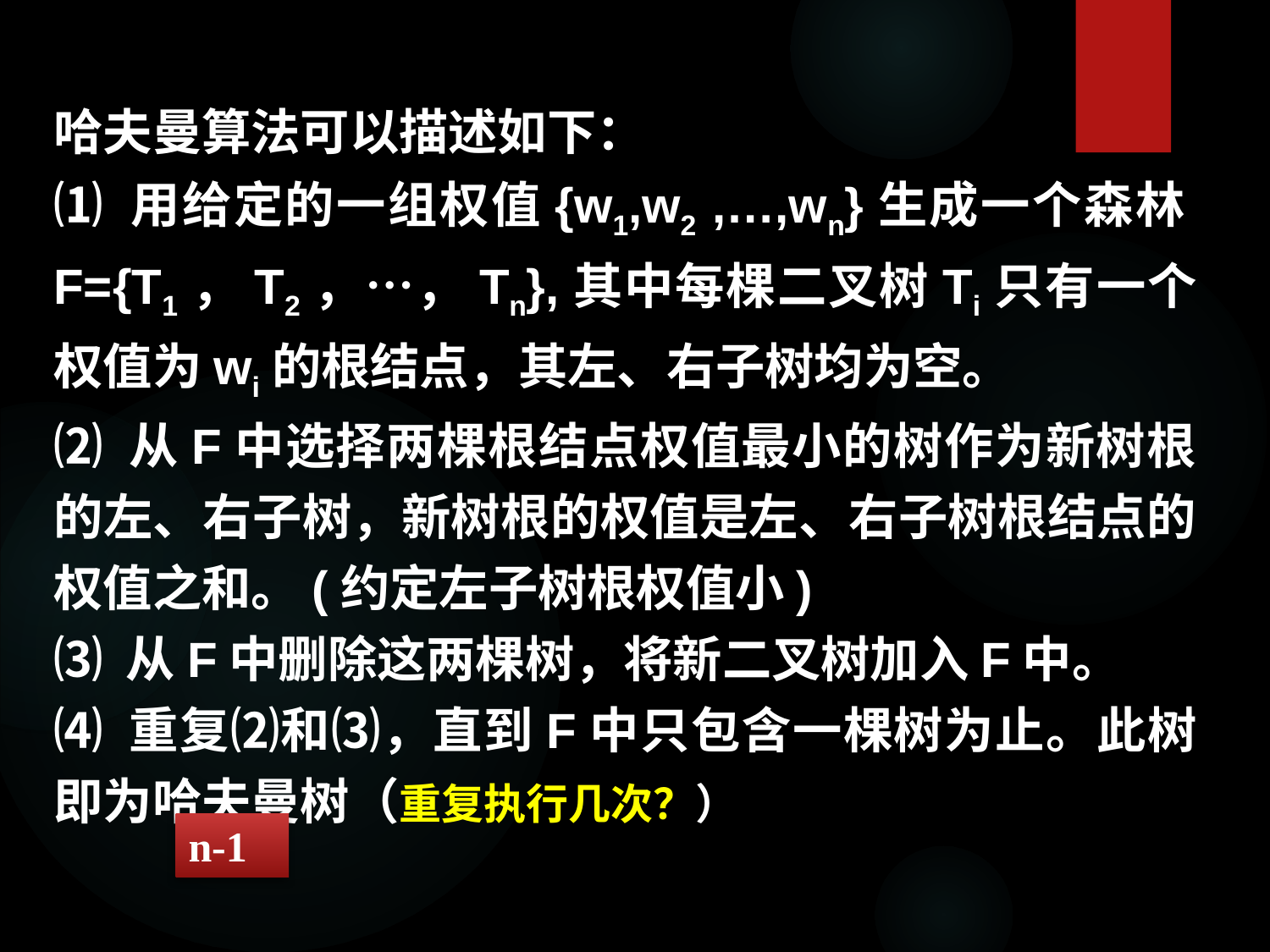

哈夫曼算法可以描述如下：
⑴ 用给定的一组权值{w1,w2 ,…,wn}生成一个森林F={T1，T2，…，Tn},其中每棵二叉树Ti只有一个权值为wi的根结点，其左、右子树均为空。
⑵ 从F中选择两棵根结点权值最小的树作为新树根的左、右子树，新树根的权值是左、右子树根结点的权值之和。(约定左子树根权值小)
⑶ 从F中删除这两棵树，将新二叉树加入F中。
⑷ 重复⑵和⑶，直到F中只包含一棵树为止。此树即为哈夫曼树（重复执行几次？）
n-1